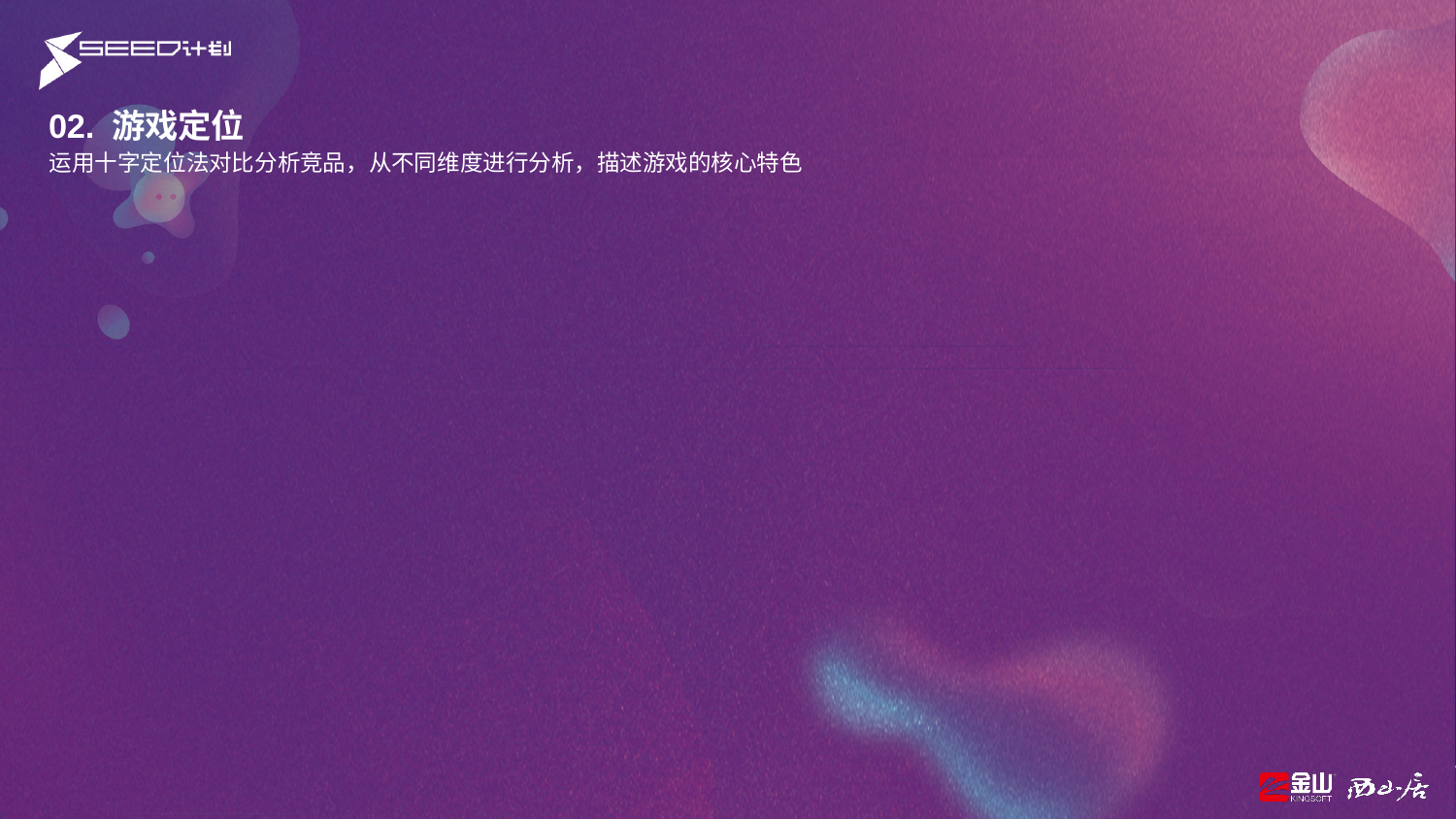

02. 游戏定位
运用十字定位法对比分析竞品，从不同维度进行分析，描述游戏的核心特色